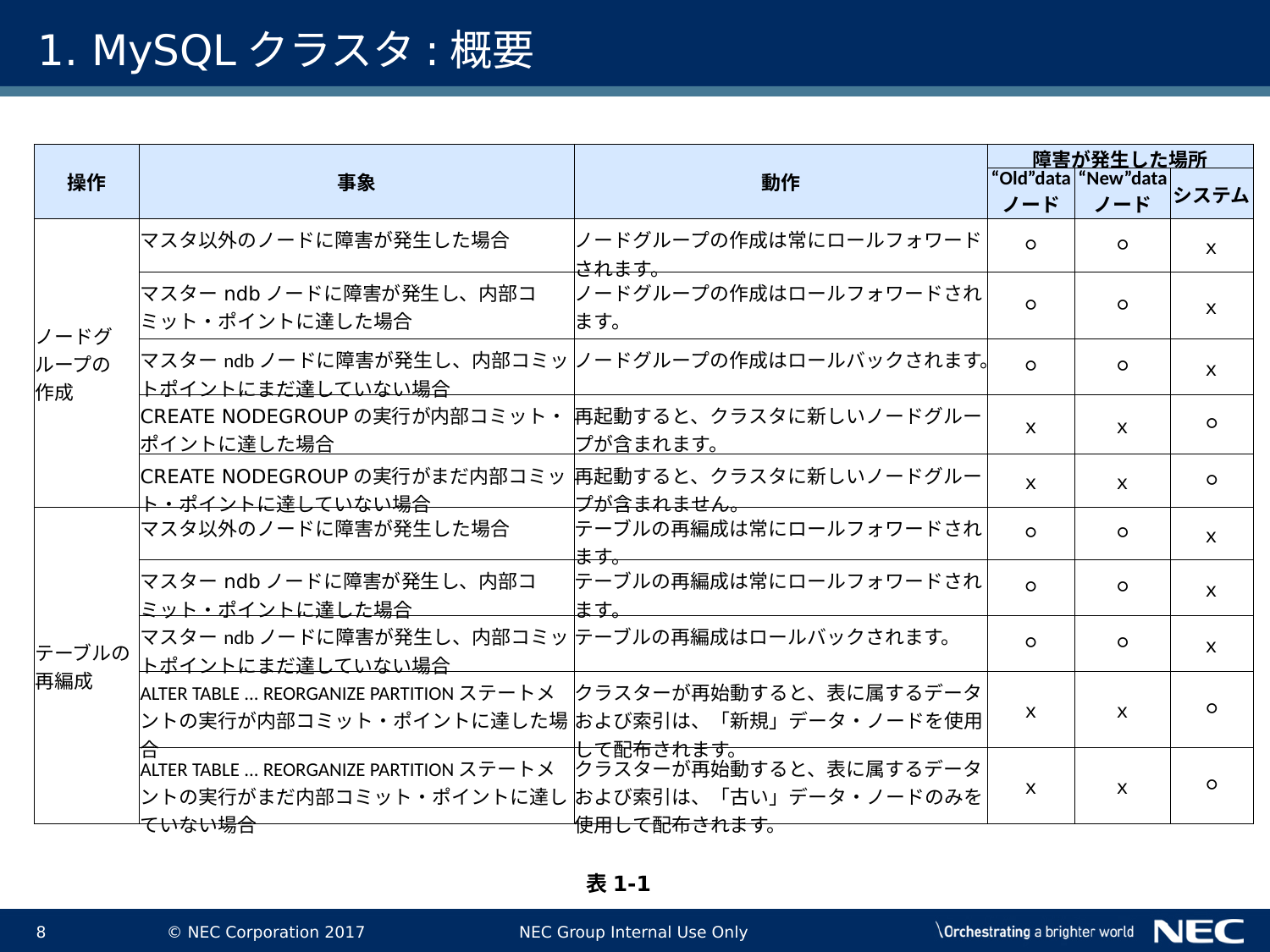

# 1. MySQLクラスタ:概要
| 操作 | 事象 | 動作 | 障害が発生した場所 |  |  |
| --- | --- | --- | --- | --- | --- |
|  |  |  | “Old”data ノード | “New”data ノード | システム |
| ノードグループの 作成 | マスタ以外のノードに障害が発生した場合 | ノードグループの作成は常にロールフォワードされます。 | ○ | ○ | ｘ |
|  | マスターndbノードに障害が発生し、内部コミット・ポイントに達した場合 | ノードグループの作成はロールフォワードされます。 | ○ | ○ | ｘ |
|  | マスターndbノードに障害が発生し、内部コミットポイントにまだ達していない場合 | ノードグループの作成はロールバックされます。 | ○ | ○ | ｘ |
|  | CREATE NODEGROUPの実行が内部コミット・ポイントに達した場合 | 再起動すると、クラスタに新しいノードグループが含まれます。 | ｘ | ｘ | ○ |
|  | CREATE NODEGROUPの実行がまだ内部コミット・ポイントに達していない場合 | 再起動すると、クラスタに新しいノードグループが含まれません。 | ｘ | ｘ | ○ |
| テーブルの 再編成 | マスタ以外のノードに障害が発生した場合 | テーブルの再編成は常にロールフォワードされます。 | ○ | ○ | ｘ |
|  | マスターndbノードに障害が発生し、内部コミット・ポイントに達した場合 | テーブルの再編成は常にロールフォワードされます。 | ○ | ○ | ｘ |
|  | マスターndbノードに障害が発生し、内部コミットポイントにまだ達していない場合 | テーブルの再編成はロールバックされます。 | ○ | ○ | ｘ |
|  | ALTER TABLE ... REORGANIZE PARTITIONステートメントの実行が内部コミット・ポイントに達した場合 | クラスターが再始動すると、表に属するデータおよび索引は、「新規」データ・ノードを使用して配布されます。 | ｘ | ｘ | ○ |
|  | ALTER TABLE ... REORGANIZE PARTITIONステートメントの実行がまだ内部コミット・ポイントに達していない場合 | クラスターが再始動すると、表に属するデータおよび索引は、「古い」データ・ノードのみを使用して配布されます。 | ｘ | ｘ | ○ |
表1-1